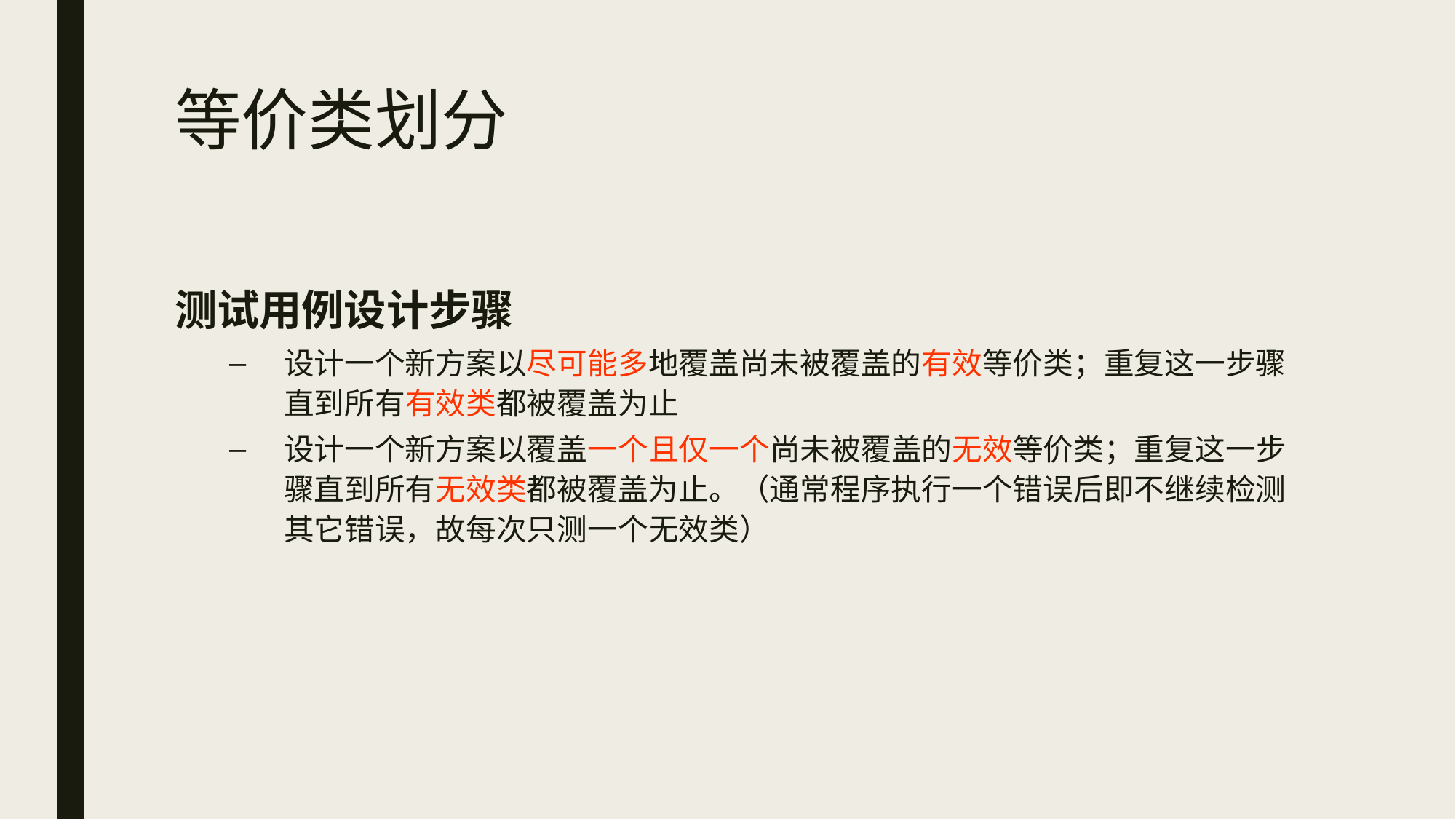

等价类划分
测试用例设计步骤
设计一个新方案以尽可能多地覆盖尚未被覆盖的有效等价类；重复这一步骤直到所有有效类都被覆盖为止
设计一个新方案以覆盖一个且仅一个尚未被覆盖的无效等价类；重复这一步骤直到所有无效类都被覆盖为止。（通常程序执行一个错误后即不继续检测其它错误，故每次只测一个无效类）